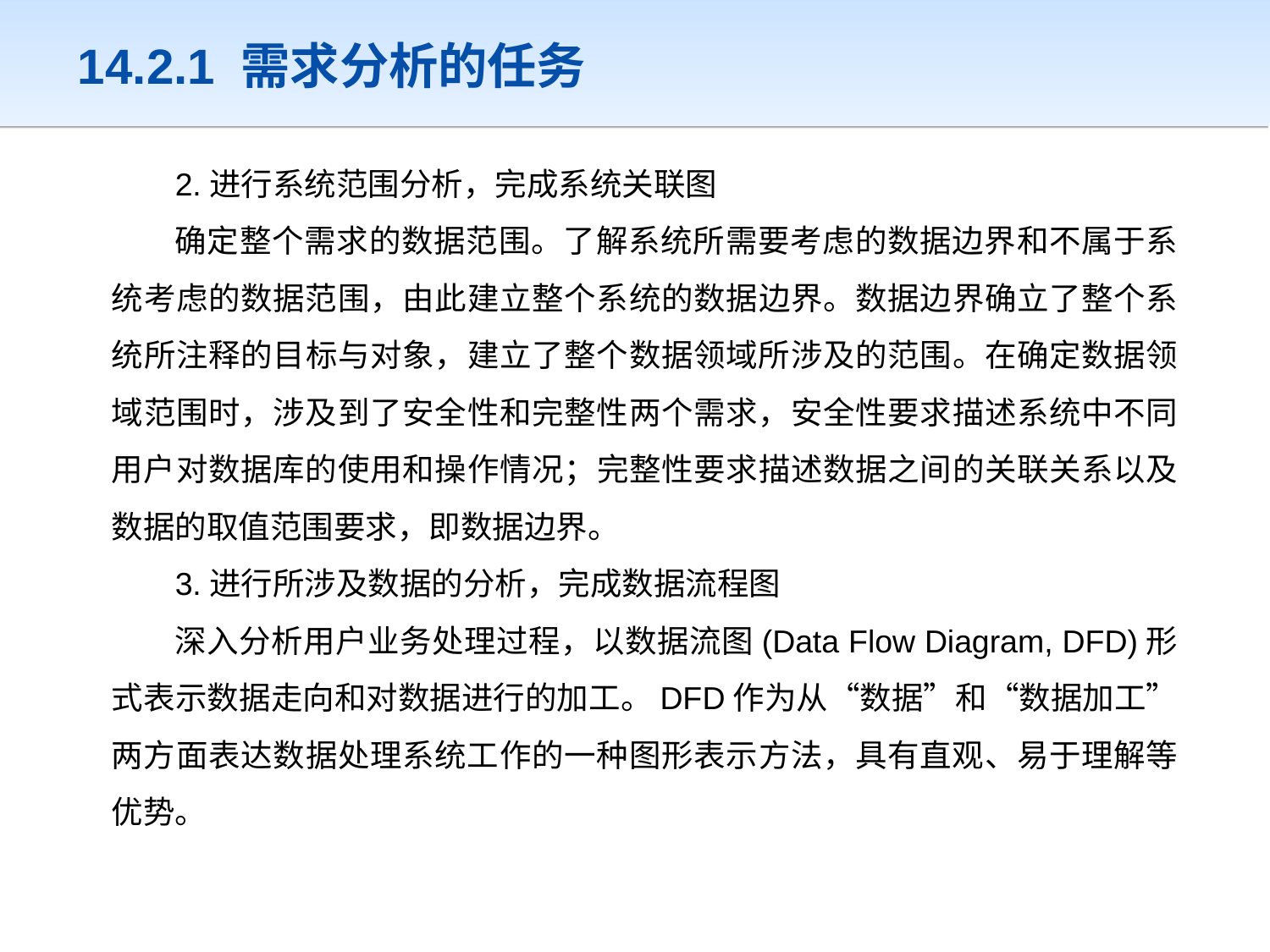

14.2.1 需求分析的任务
2.进行系统范围分析，完成系统关联图
确定整个需求的数据范围。了解系统所需要考虑的数据边界和不属于系统考虑的数据范围，由此建立整个系统的数据边界。数据边界确立了整个系统所注释的目标与对象，建立了整个数据领域所涉及的范围。在确定数据领域范围时，涉及到了安全性和完整性两个需求，安全性要求描述系统中不同用户对数据库的使用和操作情况；完整性要求描述数据之间的关联关系以及数据的取值范围要求，即数据边界。
3.进行所涉及数据的分析，完成数据流程图
深入分析用户业务处理过程，以数据流图(Data Flow Diagram, DFD)形式表示数据走向和对数据进行的加工。DFD作为从“数据”和“数据加工”两方面表达数据处理系统工作的一种图形表示方法，具有直观、易于理解等优势。
数据定义